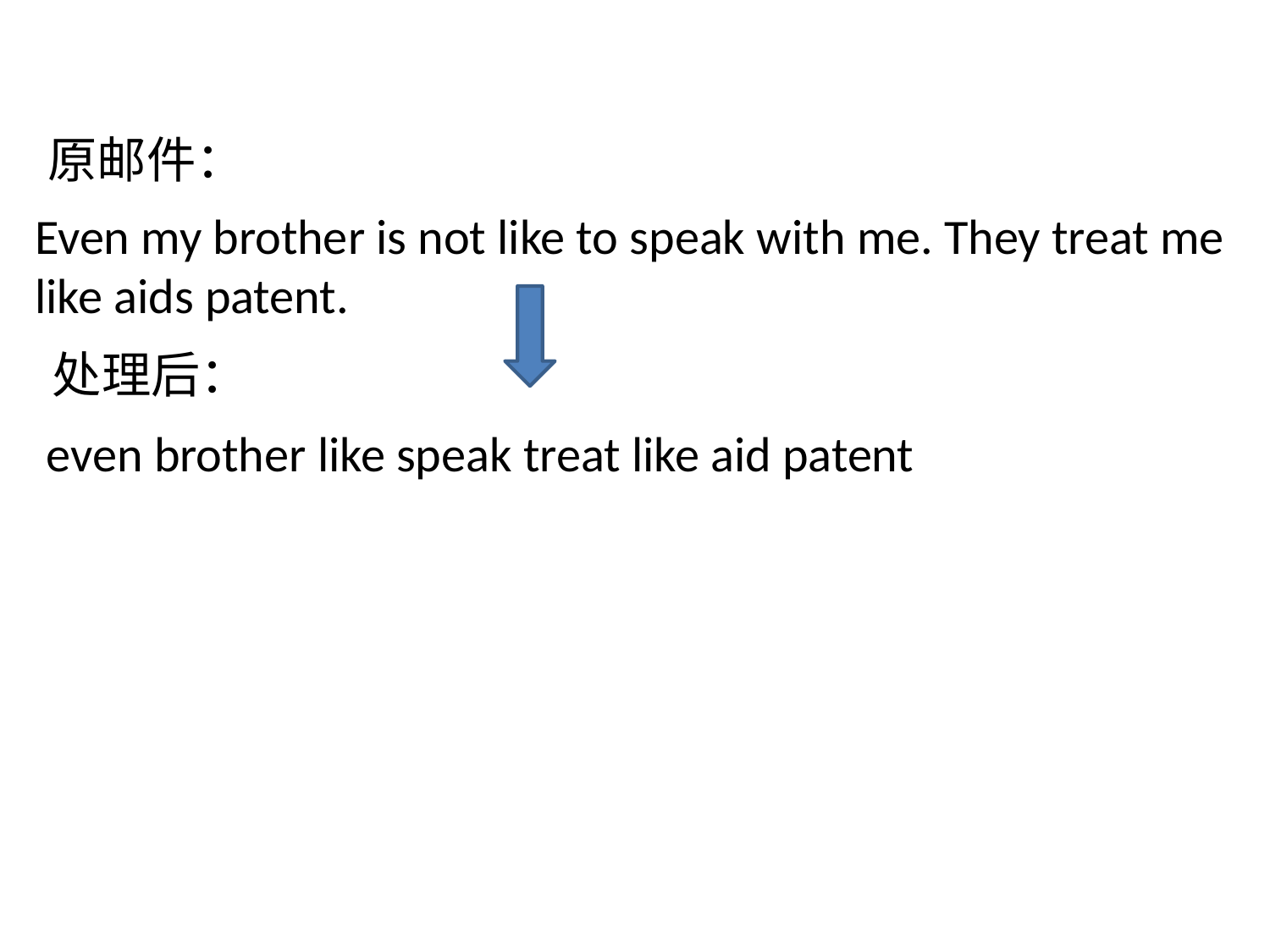

原邮件：
Even my brother is not like to speak with me. They treat me like aids patent.

处理后：
even brother like speak treat like aid patent